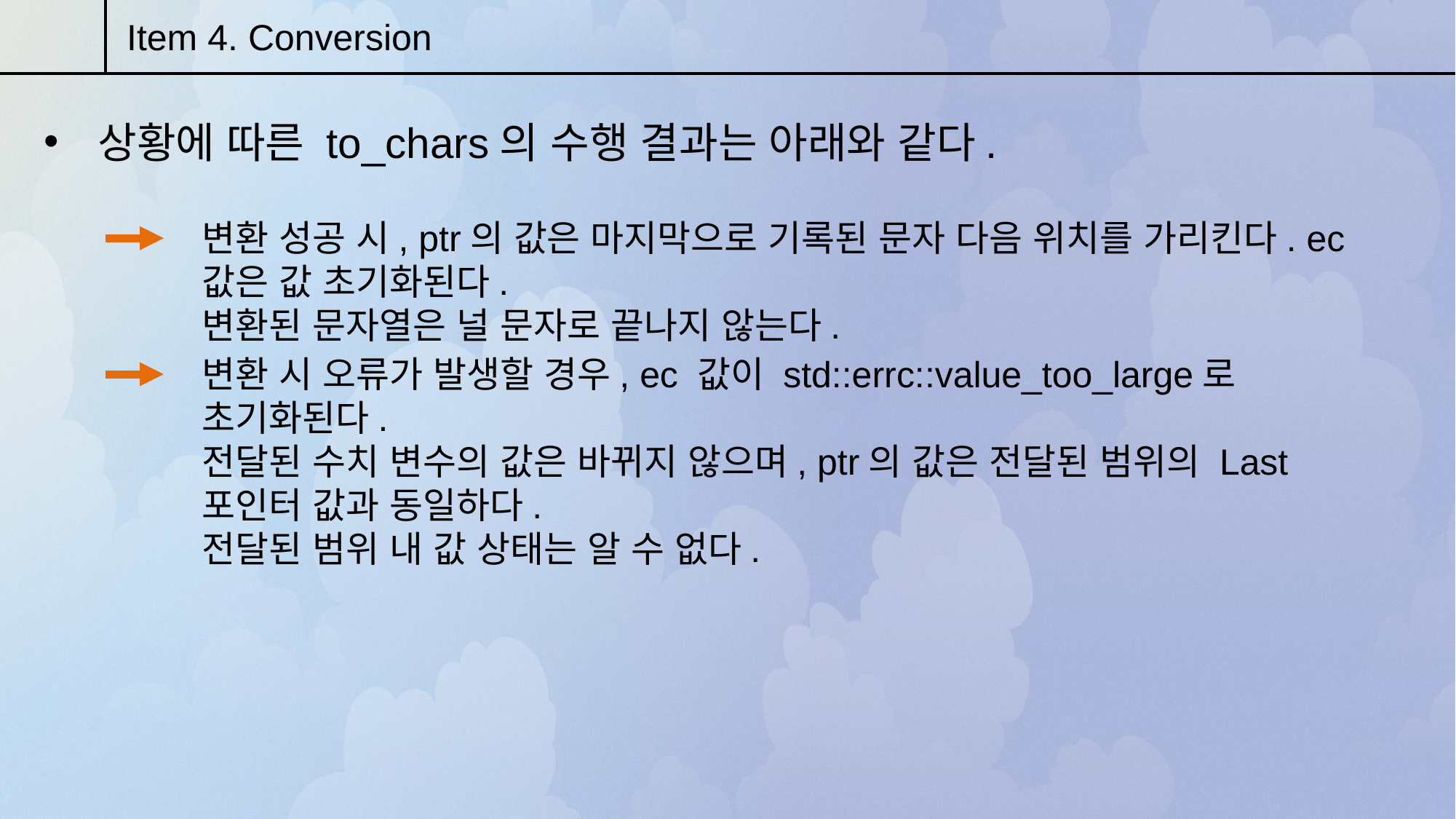

Item 4. Conversion
 상황에 따른 to_chars의 수행 결과는 아래와 같다.
변환 성공 시, ptr의 값은 마지막으로 기록된 문자 다음 위치를 가리킨다. ec 값은 값 초기화된다.
변환된 문자열은 널 문자로 끝나지 않는다.
변환 시 오류가 발생할 경우, ec 값이 std::errc::value_too_large로 초기화된다.
전달된 수치 변수의 값은 바뀌지 않으며, ptr의 값은 전달된 범위의 Last 포인터 값과 동일하다.
전달된 범위 내 값 상태는 알 수 없다.